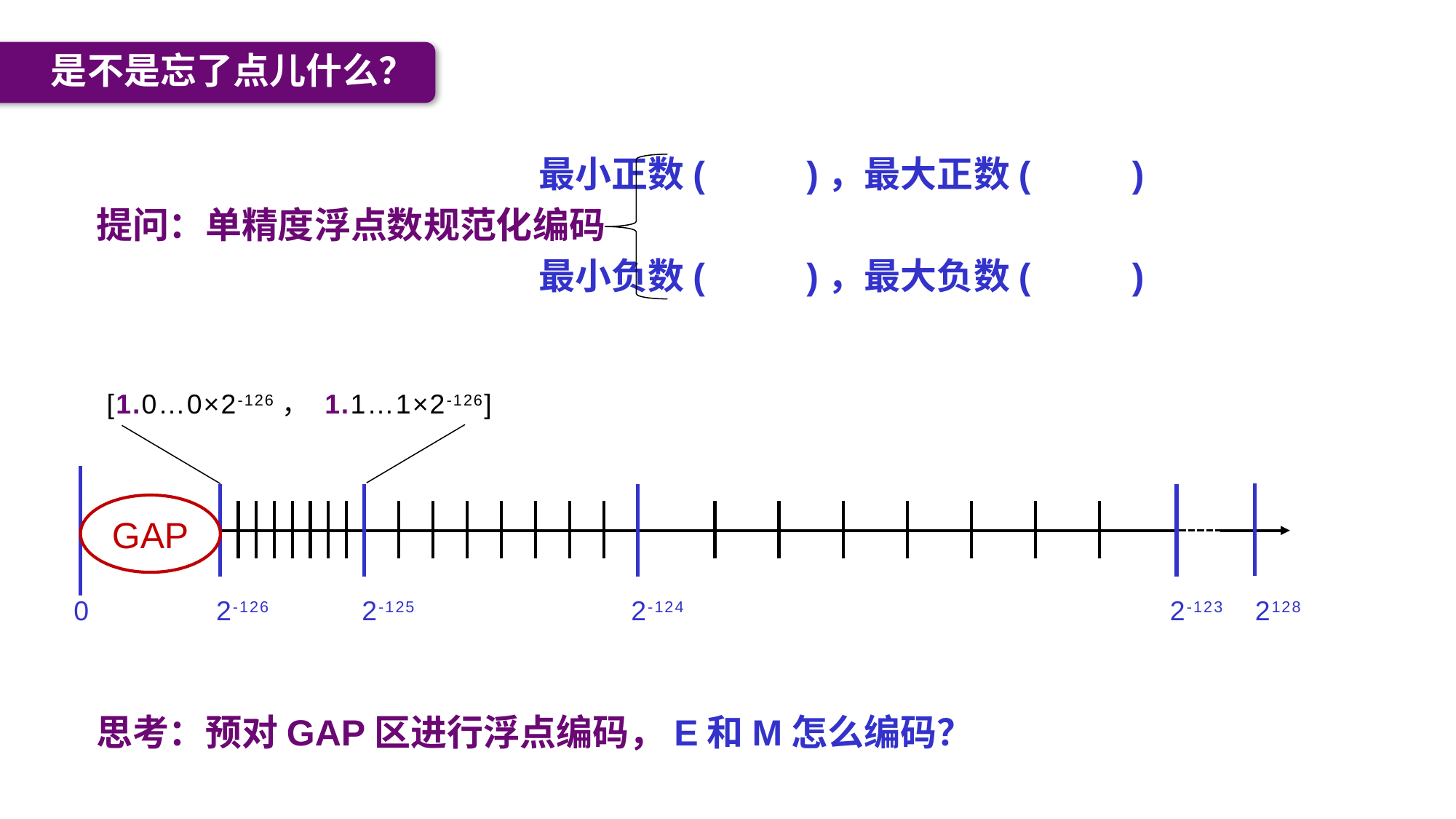

是不是忘了点儿什么？

                                                     最小正数(          )，最大正数(          )
提问：单精度浮点数规范化编码
                                                     最小负数(          )，最大负数(          )

[1.0…0×2-126， 1.1…1×2-126]
0
2-126
2-125
2-124
2-123
2128
GAP
思考：预对GAP区进行浮点编码，E和M怎么编码？